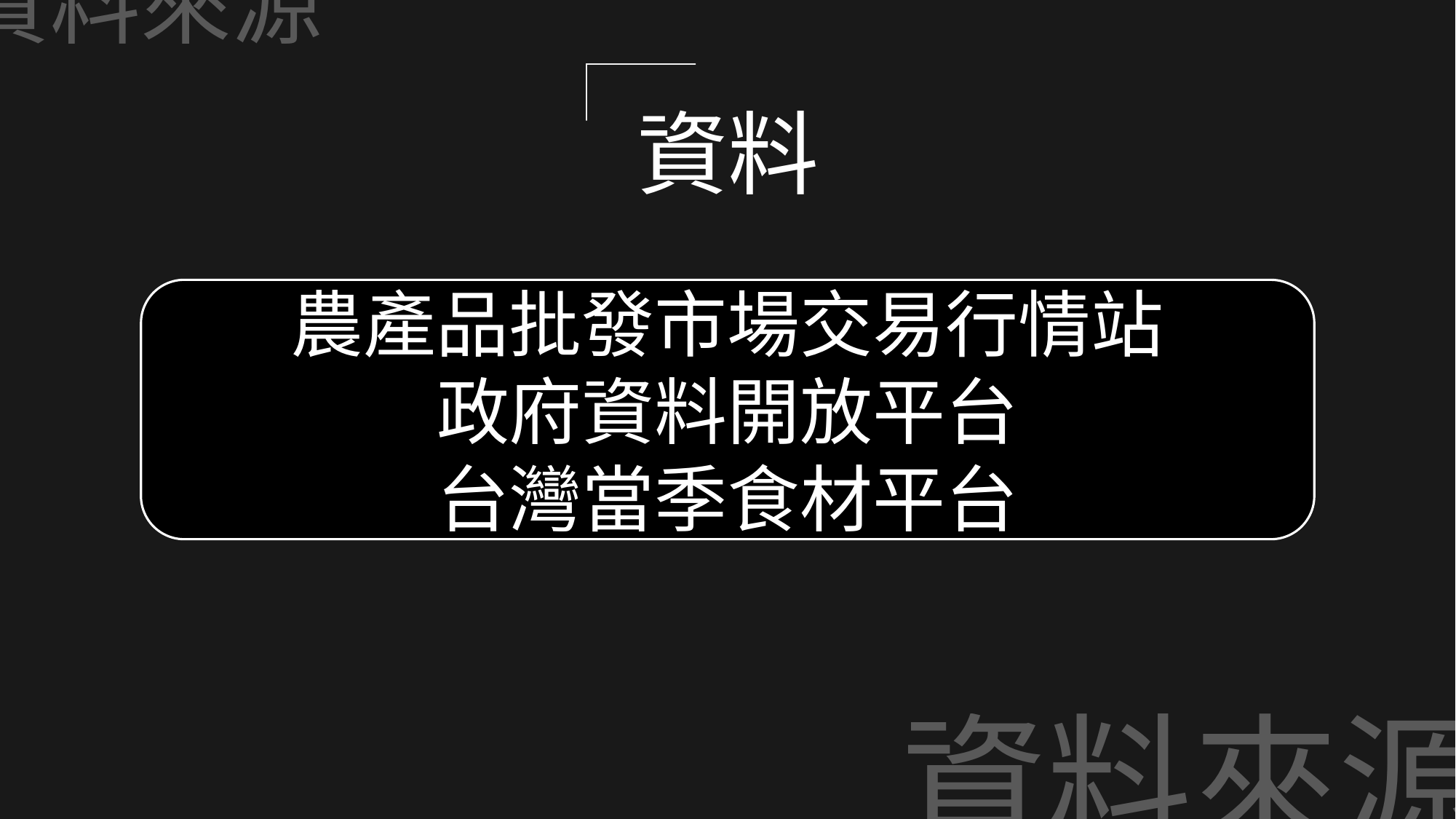

資料來源

資料
農產品批發市場交易行情站
政府資料開放平台
台灣當季食材平台
資料來源